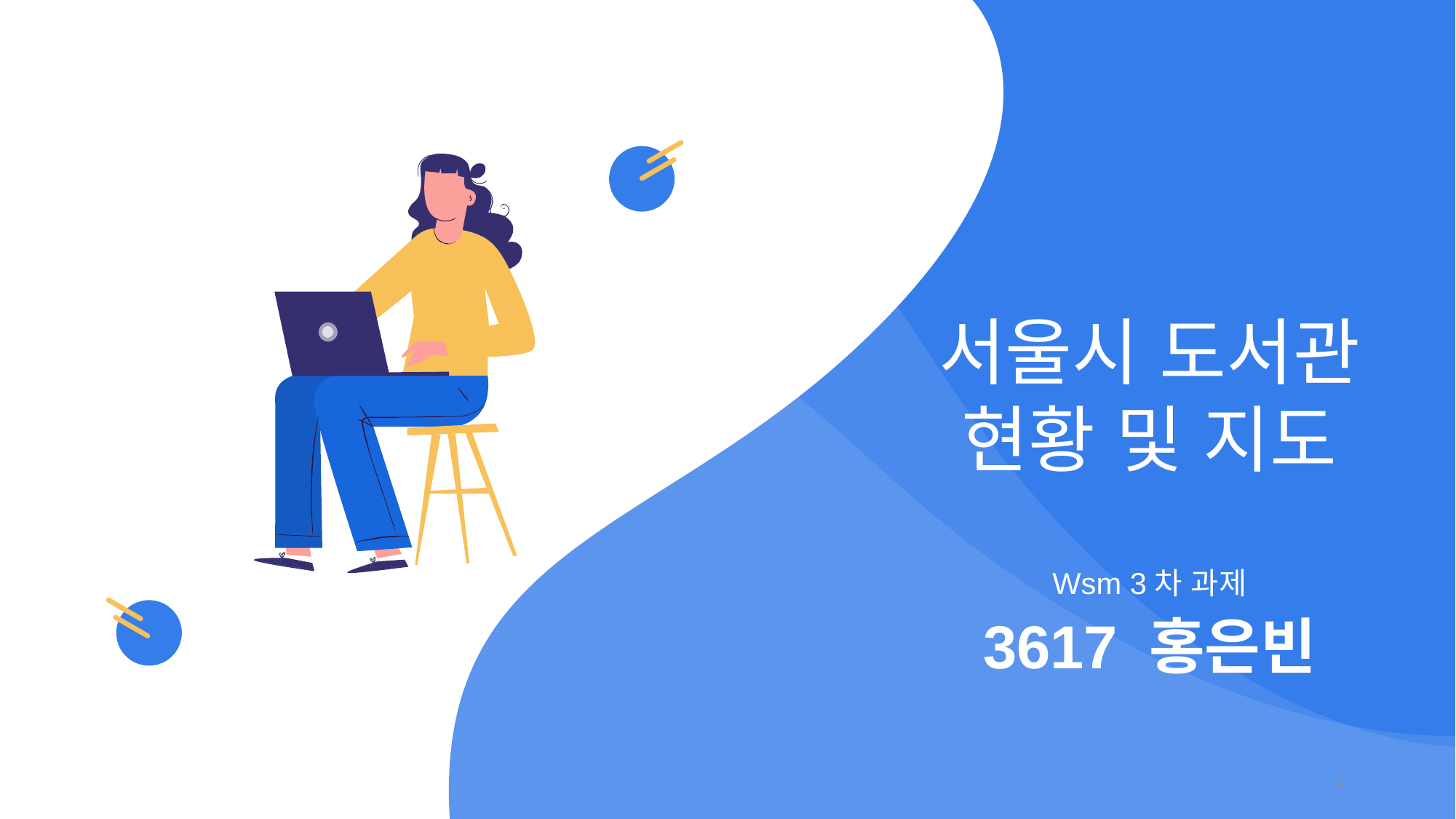

서울시 도서관 현황 및 지도
Wsm 3차 과제

3617 홍은빈
1